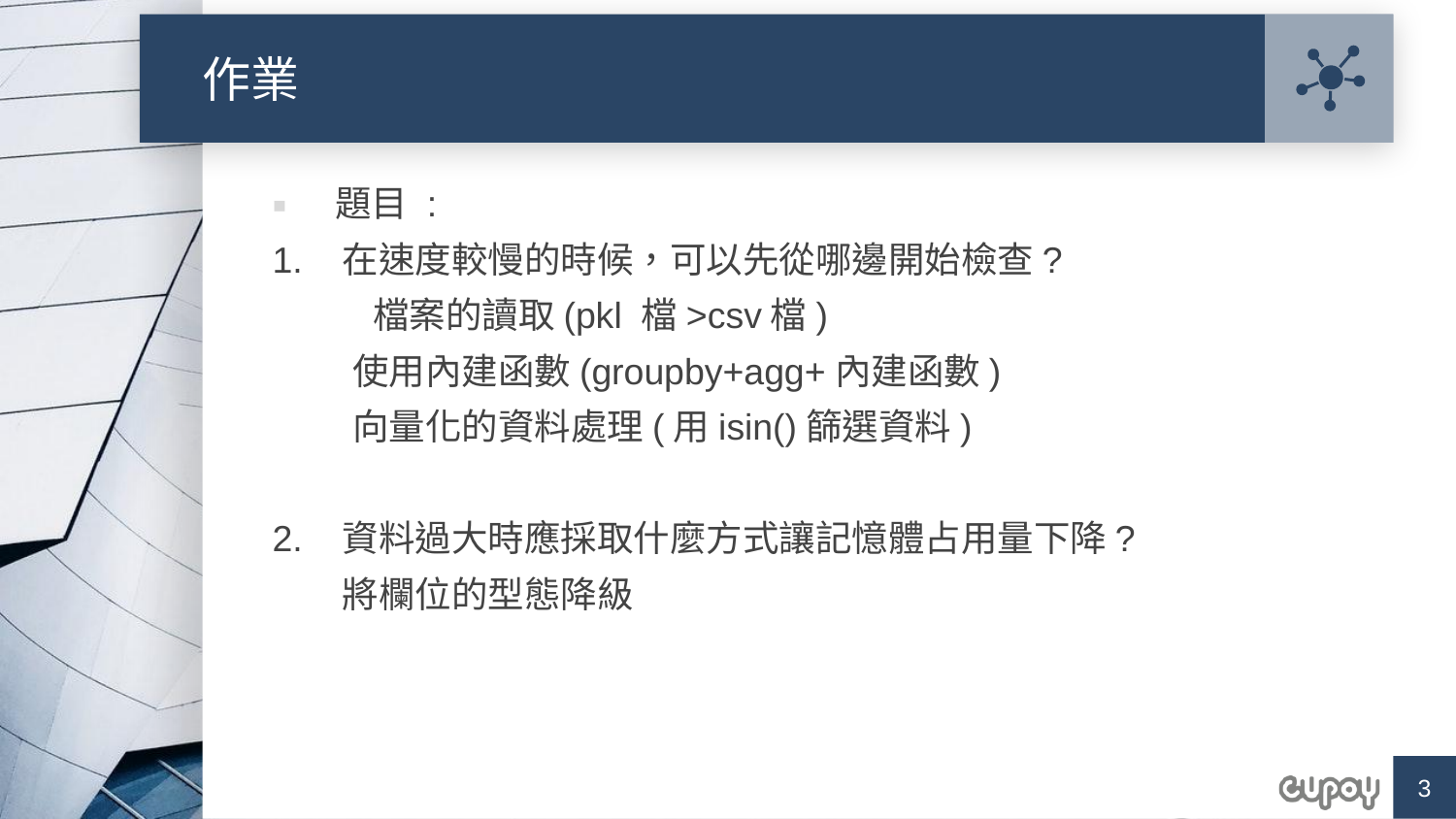

# 作業

題目 :
1.   在速度較慢的時候，可以先從哪邊開始檢查?
         檔案的讀取(pkl 檔>csv檔)
       使用內建函數(groupby+agg+內建函數)
       向量化的資料處理(用isin()篩選資料)

2.   資料過大時應採取什麼方式讓記憶體占用量下降?
      將欄位的型態降級

3